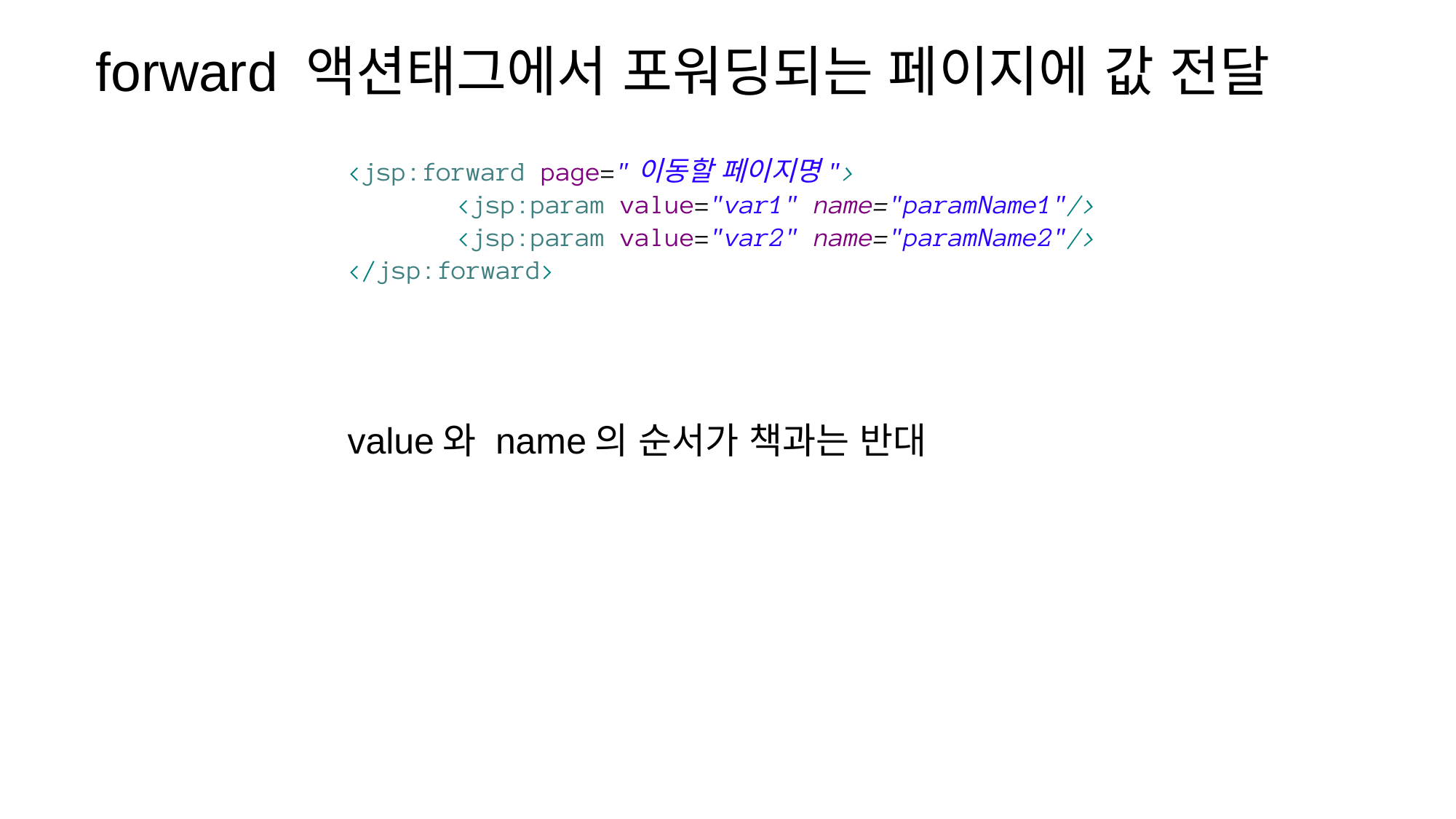

forward 액션태그에서 포워딩되는 페이지에 값 전달
<jsp:forward page="이동할 페이지명">
	<jsp:param value="var1" name="paramName1"/>
	<jsp:param value="var2" name="paramName2"/>
</jsp:forward>
value와 name의 순서가 책과는 반대